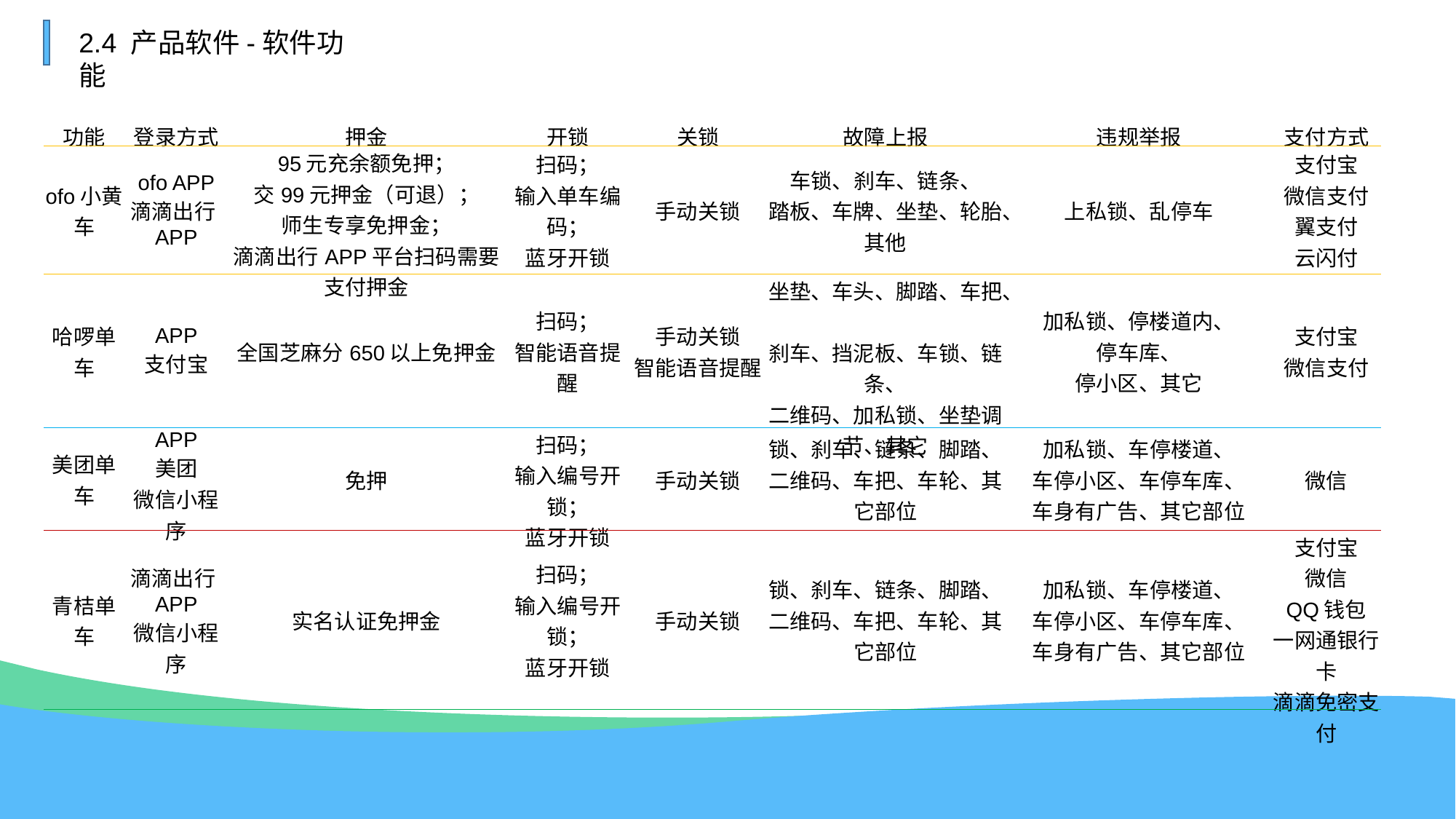

2.4 产品软件-软件功能
| 功能 | 登录方式 | 押金 | 开锁 | 关锁 | 故障上报 | 违规举报 | 支付方式 |
| --- | --- | --- | --- | --- | --- | --- | --- |
| ofo小黄车 | ofo APP 滴滴出行APP | 95元充余额免押； 交99元押金（可退）； 师生专享免押金； 滴滴出行APP平台扫码需要支付押金 | 扫码； 输入单车编码； 蓝牙开锁 | 手动关锁 | 车锁、刹车、链条、 踏板、车牌、坐垫、轮胎、其他 | 上私锁、乱停车 | 支付宝 微信支付 翼支付 云闪付 |
| 哈啰单车 | APP 支付宝 | 全国芝麻分650以上免押金 | 扫码； 智能语音提醒 | 手动关锁 智能语音提醒 | 坐垫、车头、脚踏、车把、 刹车、挡泥板、车锁、链条、 二维码、加私锁、坐垫调节、其它 | 加私锁、停楼道内、 停车库、 停小区、其它 | 支付宝 微信支付 |
| 美团单车 | APP 美团 微信小程序 | 免押 | 扫码； 输入编号开锁； 蓝牙开锁 | 手动关锁 | 锁、刹车、链条、脚踏、 二维码、车把、车轮、其它部位 | 加私锁、车停楼道、 车停小区、车停车库、 车身有广告、其它部位 | 微信 |
| 青桔单车 | 滴滴出行APP 微信小程序 | 实名认证免押金 | 扫码； 输入编号开锁； 蓝牙开锁 | 手动关锁 | 锁、刹车、链条、脚踏、 二维码、车把、车轮、其它部位 | 加私锁、车停楼道、 车停小区、车停车库、 车身有广告、其它部位 | 支付宝 微信 QQ钱包 一网通银行卡 滴滴免密支付 |